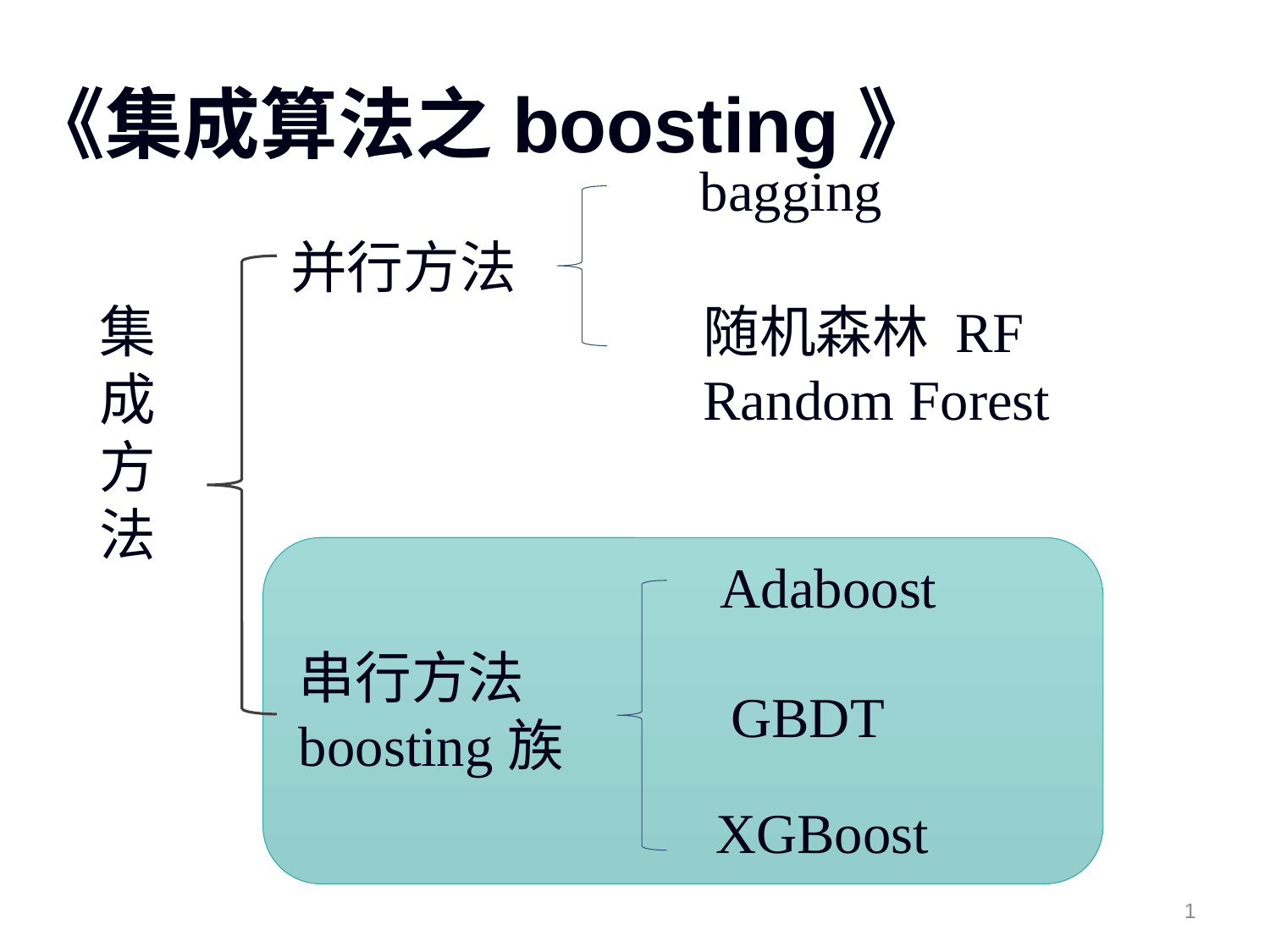

《集成算法之boosting》
bagging

并行方法

集
成
方
法
随机森林 RF
Random Forest

Adaboost

串行方法
boosting族
GBDT
XGBoost